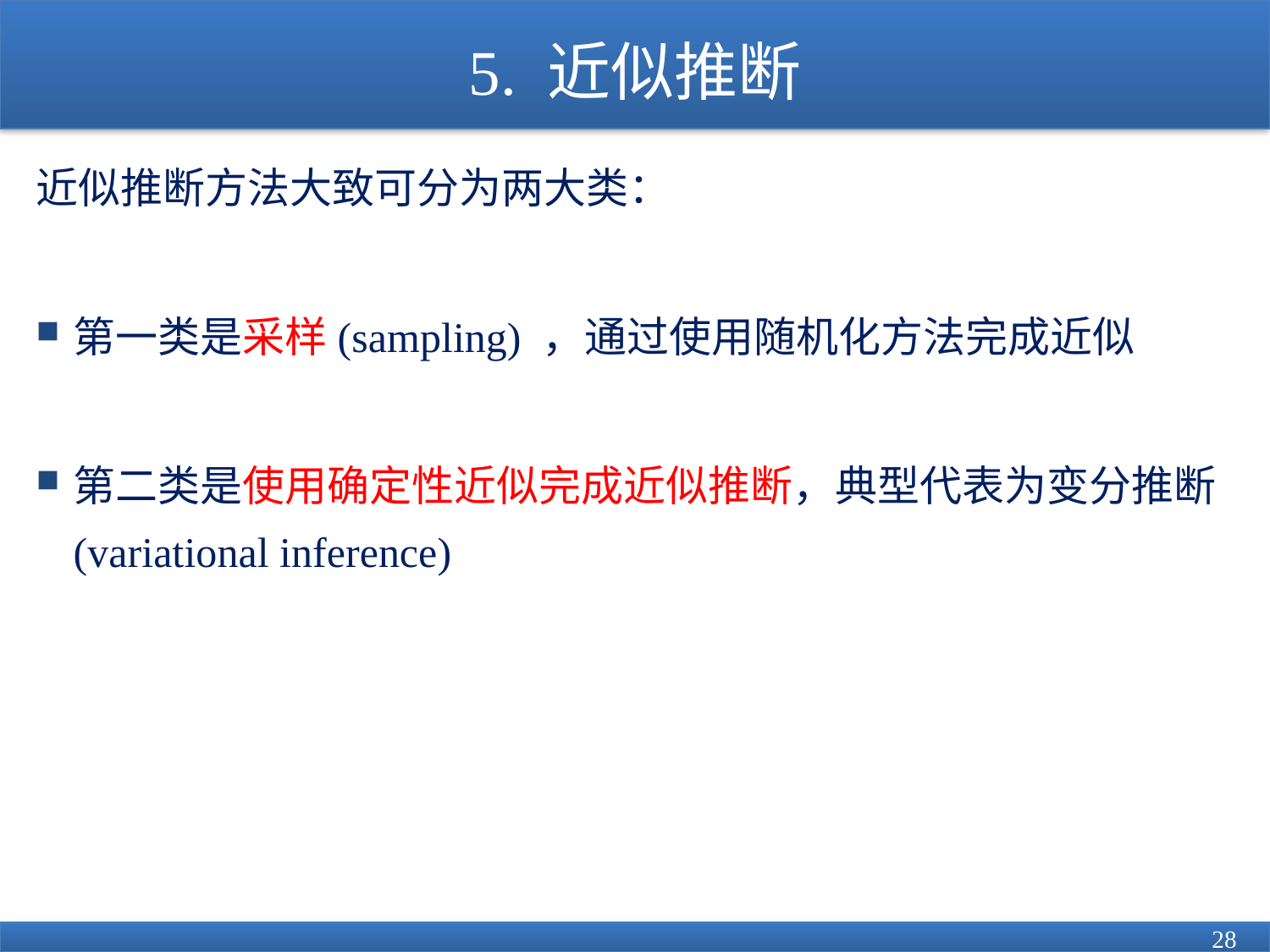

# 5. 近似推断
近似推断方法大致可分为两大类：

第一类是采样(sampling) ，通过使用随机化方法完成近似

第二类是使用确定性近似完成近似推断，典型代表为变分推断(variational inference)
28